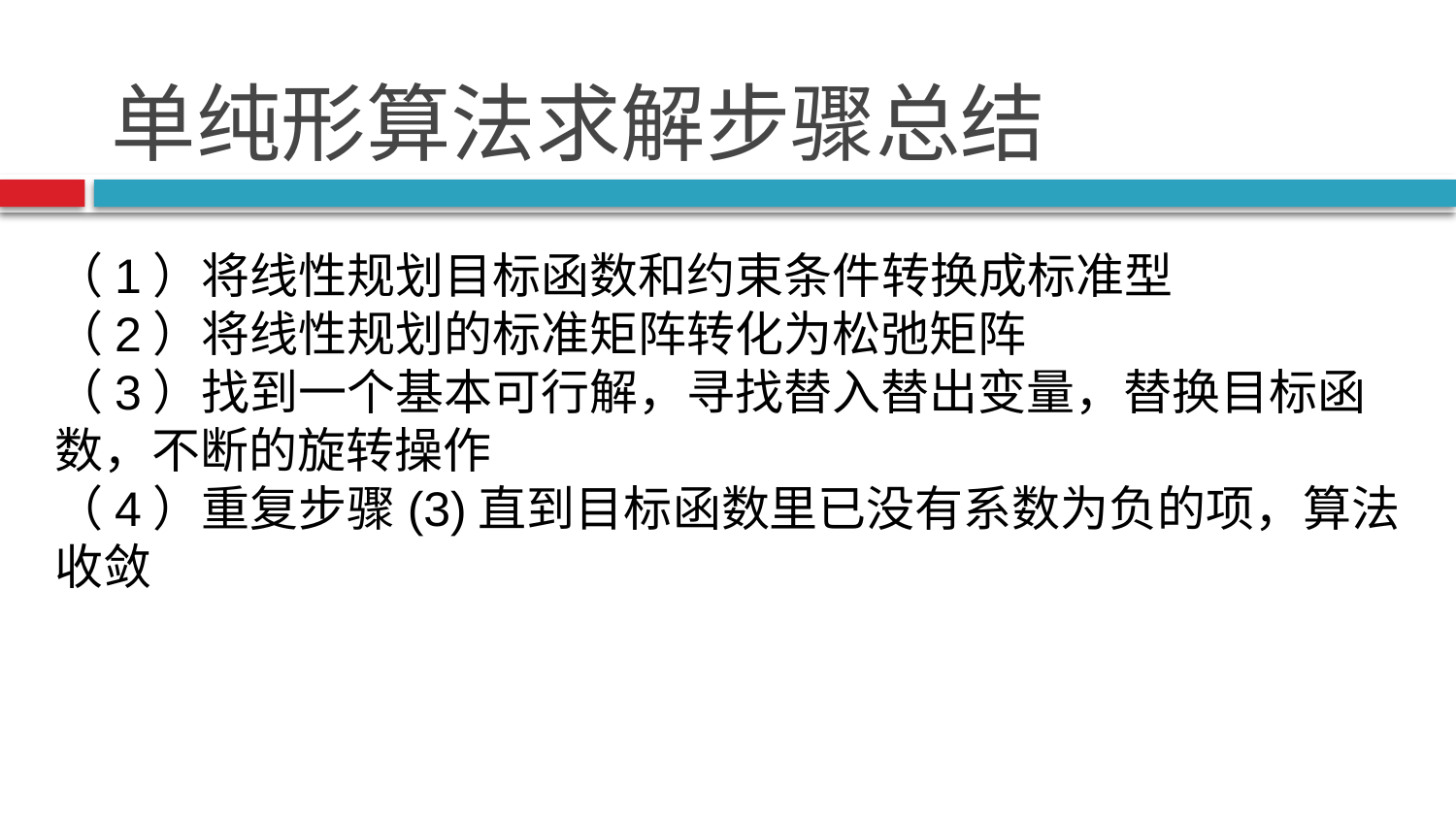

# 单纯形算法求解步骤总结
（1）将线性规划目标函数和约束条件转换成标准型
（2）将线性规划的标准矩阵转化为松弛矩阵
（3）找到一个基本可行解，寻找替入替出变量，替换目标函数，不断的旋转操作
（4）重复步骤(3)直到目标函数里已没有系数为负的项，算法收敛